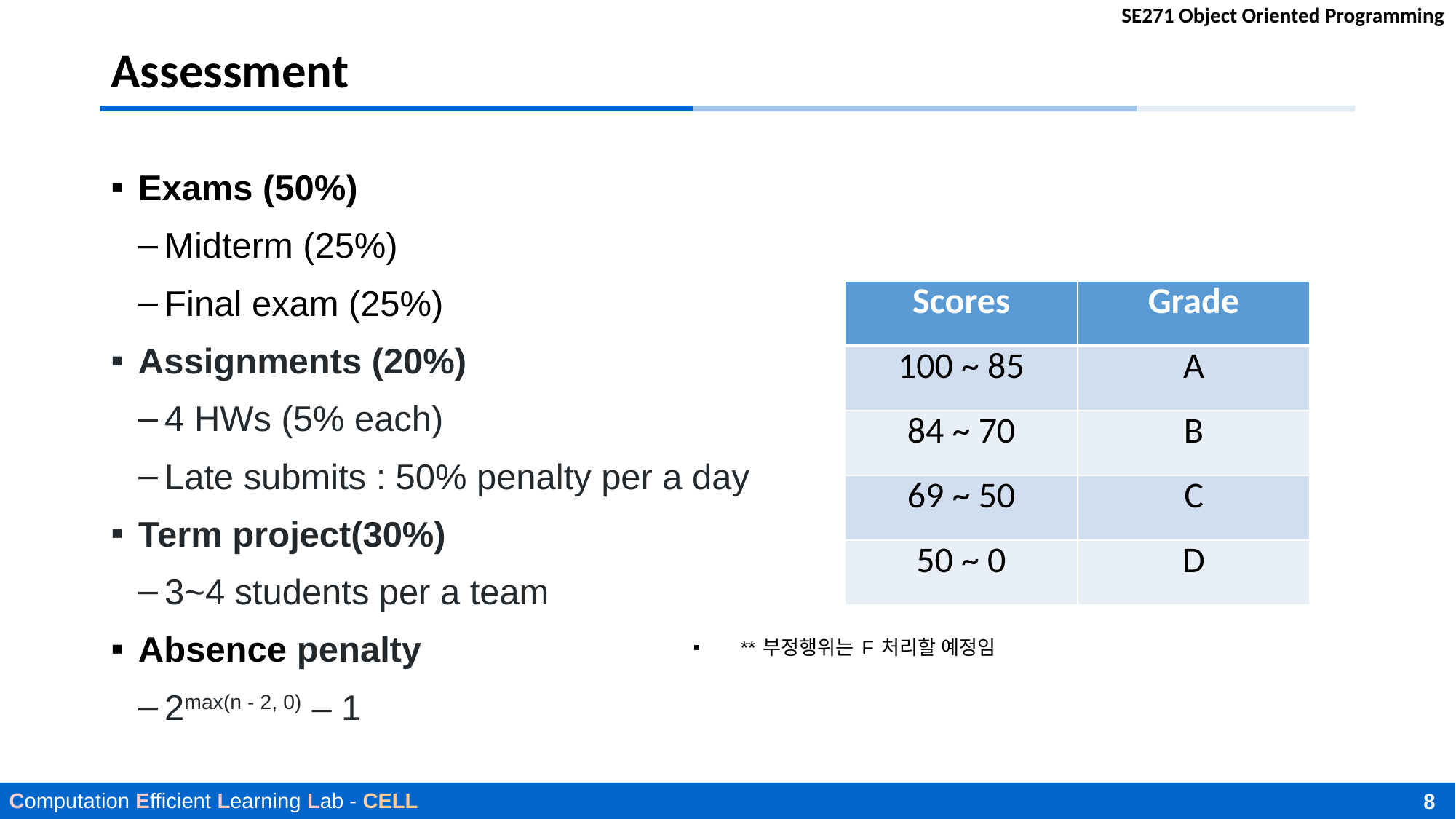

# Assessment
Exams (50%)
Midterm (25%)
Final exam (25%)
Assignments (20%)
4 HWs (5% each)
Late submits : 50% penalty per a day
Term project(30%)
3~4 students per a team
Absence penalty
2max(n - 2, 0) – 1
| Scores | Grade |
| --- | --- |
| 100 ~ 85 | A |
| 84 ~ 70 | B |
| 69 ~ 50 | C |
| 50 ~ 0 | D |
** 부정행위는 F 처리할 예정임

8